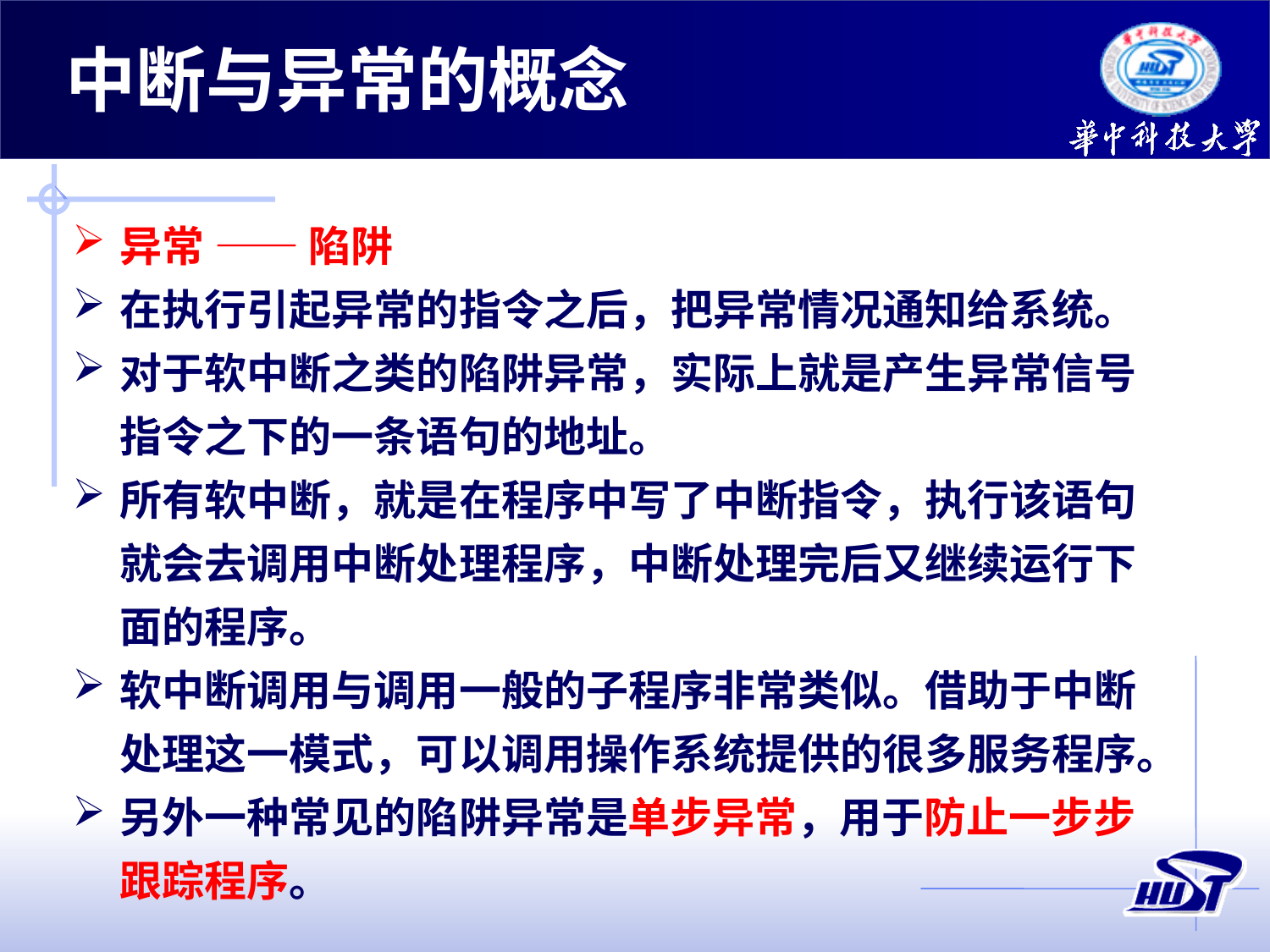

# 中断与异常的概念
异常 —— 陷阱
在执行引起异常的指令之后，把异常情况通知给系统。
对于软中断之类的陷阱异常，实际上就是产生异常信号指令之下的一条语句的地址。
所有软中断，就是在程序中写了中断指令，执行该语句就会去调用中断处理程序，中断处理完后又继续运行下面的程序。
软中断调用与调用一般的子程序非常类似。借助于中断处理这一模式，可以调用操作系统提供的很多服务程序。
另外一种常见的陷阱异常是单步异常，用于防止一步步跟踪程序。